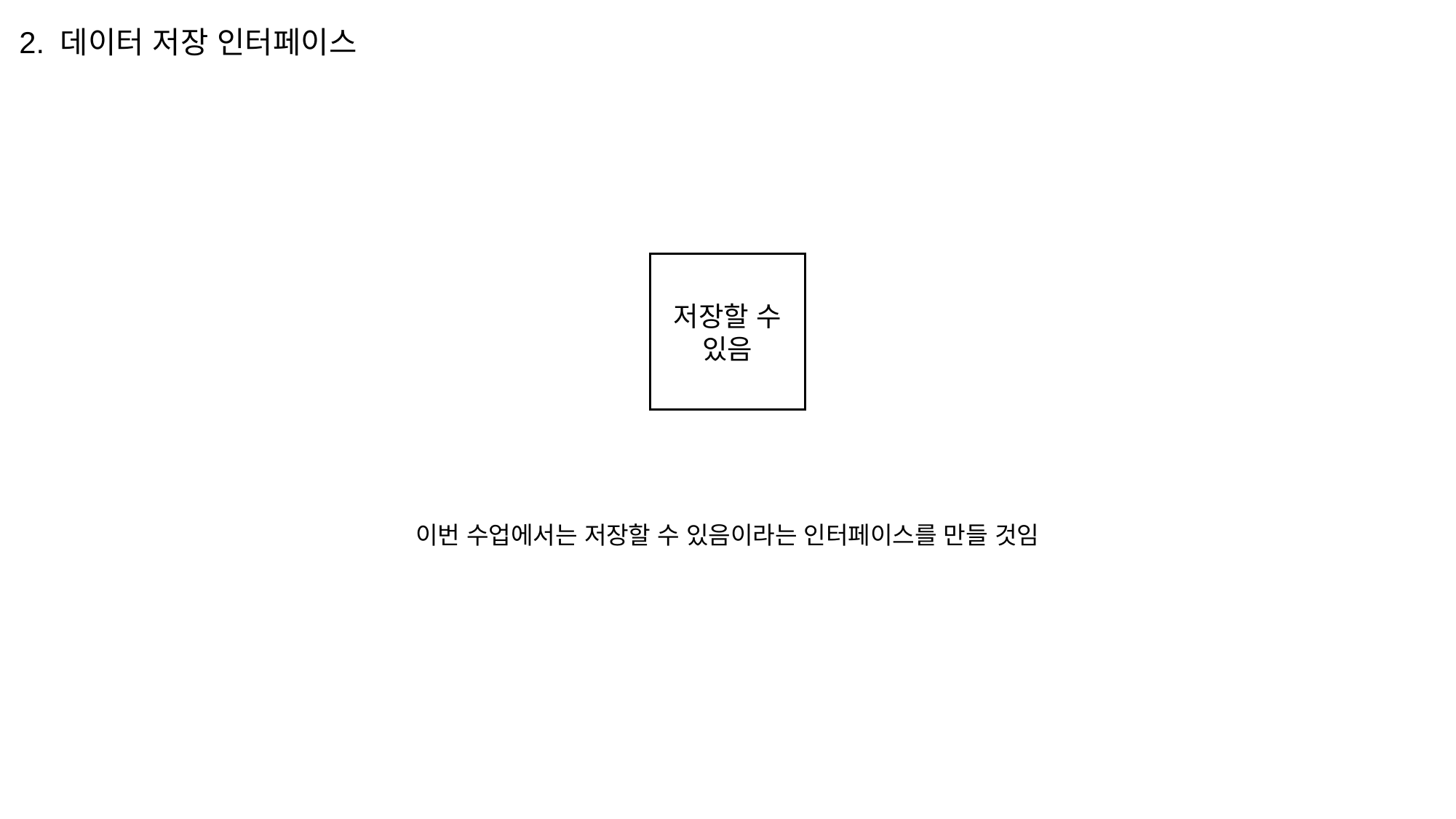

2. 데이터 저장 인터페이스
저장할 수 있음
이번 수업에서는 저장할 수 있음이라는 인터페이스를 만들 것임